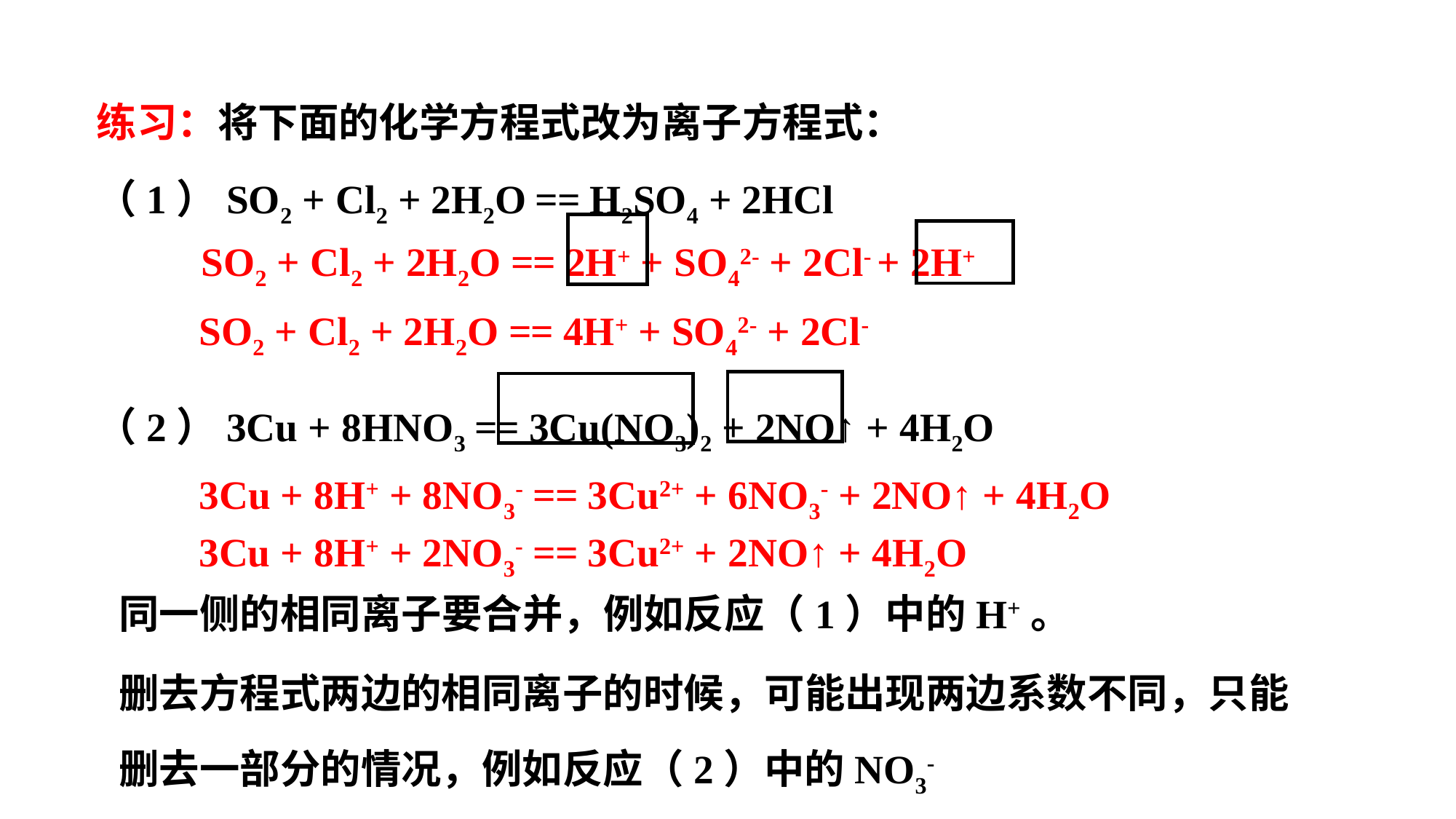

练习：将下面的化学方程式改为离子方程式：
（1）SO2 + Cl2 + 2H2O == H2SO4 + 2HCl

（2）3Cu + 8HNO3 == 3Cu(NO3)2 + 2NO↑ + 4H2O
SO2 + Cl2 + 2H2O == 2H+ + SO42- + 2Cl- + 2H+

SO2 + Cl2 + 2H2O == 4H+ + SO42- + 2Cl-

3Cu + 8H+ + 8NO3- == 3Cu2+ + 6NO3- + 2NO↑ + 4H2O
3Cu + 8H+ + 2NO3- == 3Cu2+ + 2NO↑ + 4H2O
同一侧的相同离子要合并，例如反应（1）中的H+。
删去方程式两边的相同离子的时候，可能出现两边系数不同，只能删去一部分的情况，例如反应（2）中的NO3-